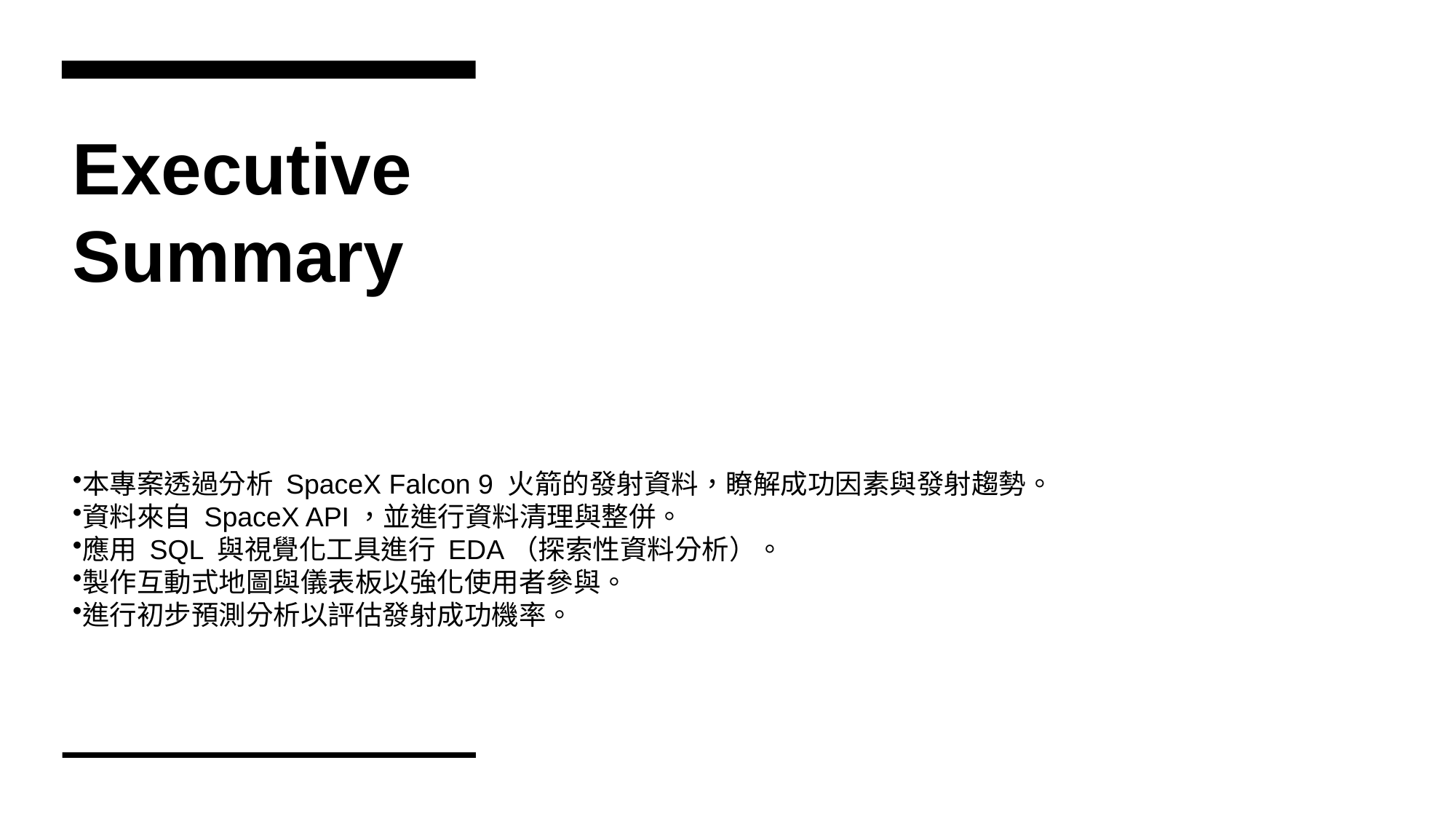

# Executive Summary
本專案透過分析 SpaceX Falcon 9 火箭的發射資料，瞭解成功因素與發射趨勢。
資料來自 SpaceX API，並進行資料清理與整併。
應用 SQL 與視覺化工具進行 EDA（探索性資料分析）。
製作互動式地圖與儀表板以強化使用者參與。
進行初步預測分析以評估發射成功機率。